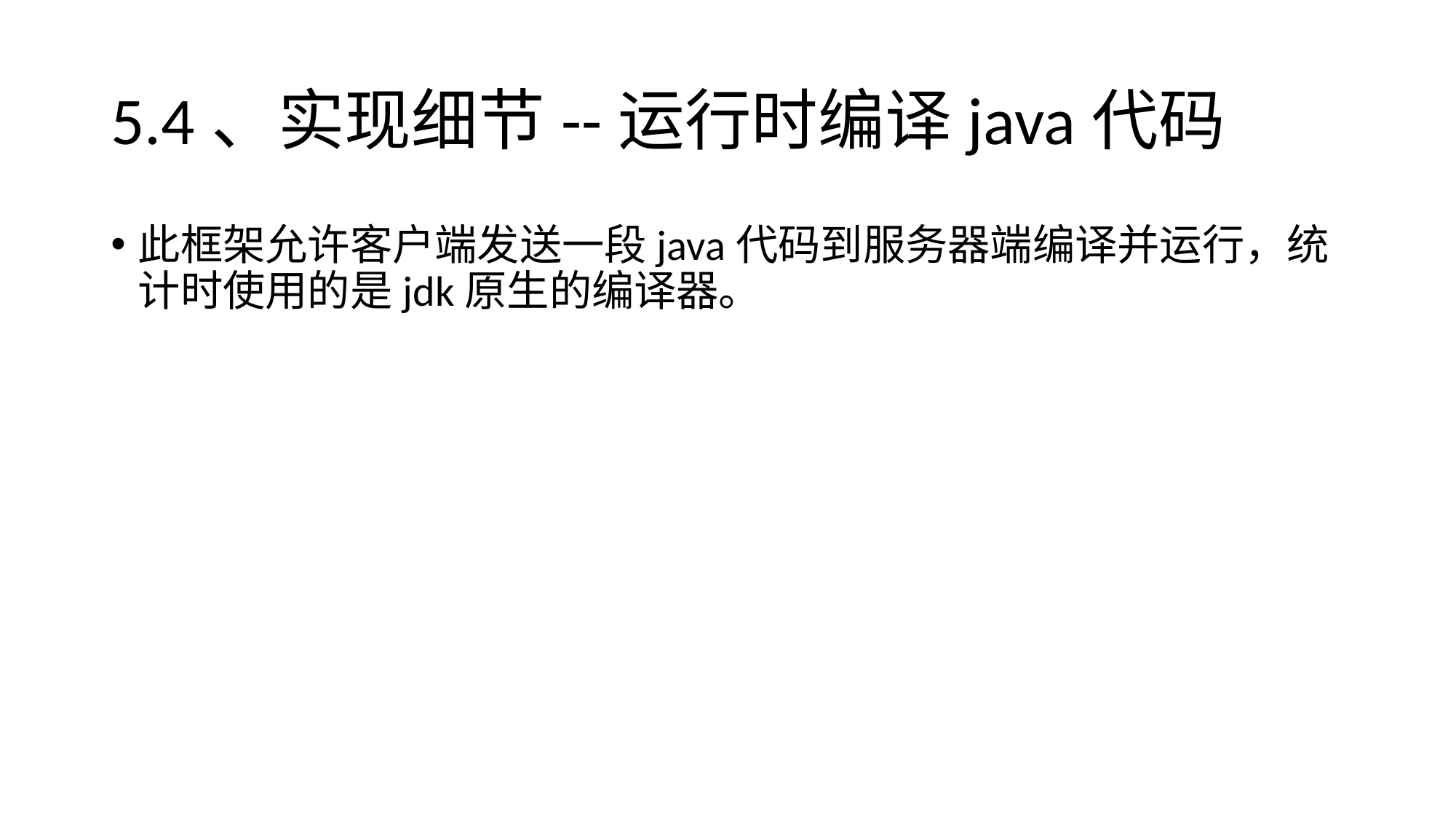

# 5.4、实现细节--运行时编译java代码
此框架允许客户端发送一段java代码到服务器端编译并运行，统计时使用的是jdk原生的编译器。